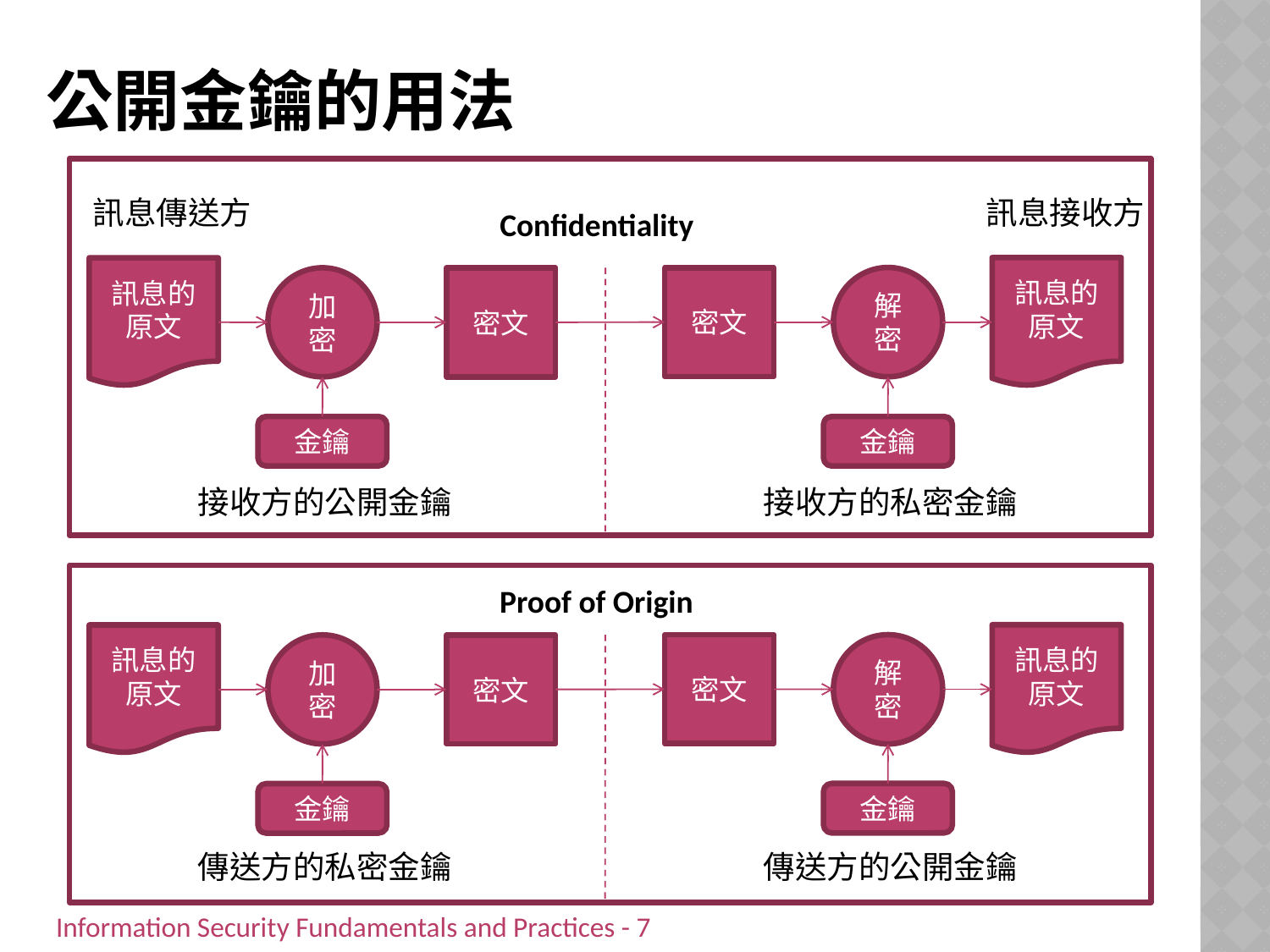

# 公開金鑰的用法

訊息傳送方
訊息接收方
Confidentiality
訊息的原文
訊息的原文
解密
加密
密文
密文
金鑰
金鑰
接收方的公開金鑰
接收方的私密金鑰

Proof of Origin
訊息的原文
訊息的原文
解密
加密
密文
密文
金鑰
金鑰
傳送方的私密金鑰
傳送方的公開金鑰